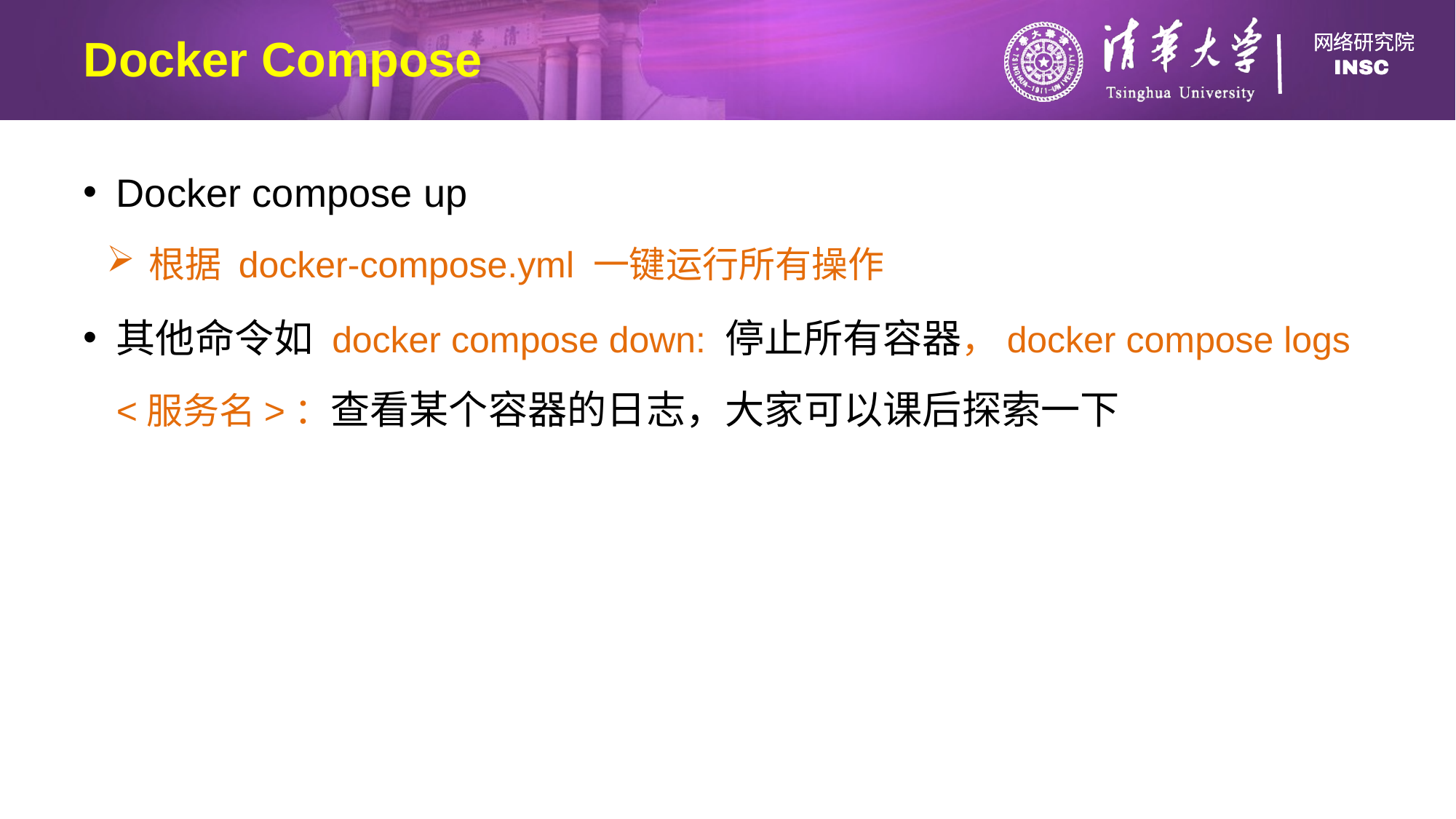

# Docker Compose
Docker compose up
根据 docker-compose.yml 一键运行所有操作
其他命令如 docker compose down: 停止所有容器，docker compose logs <服务名>：查看某个容器的日志，大家可以课后探索一下